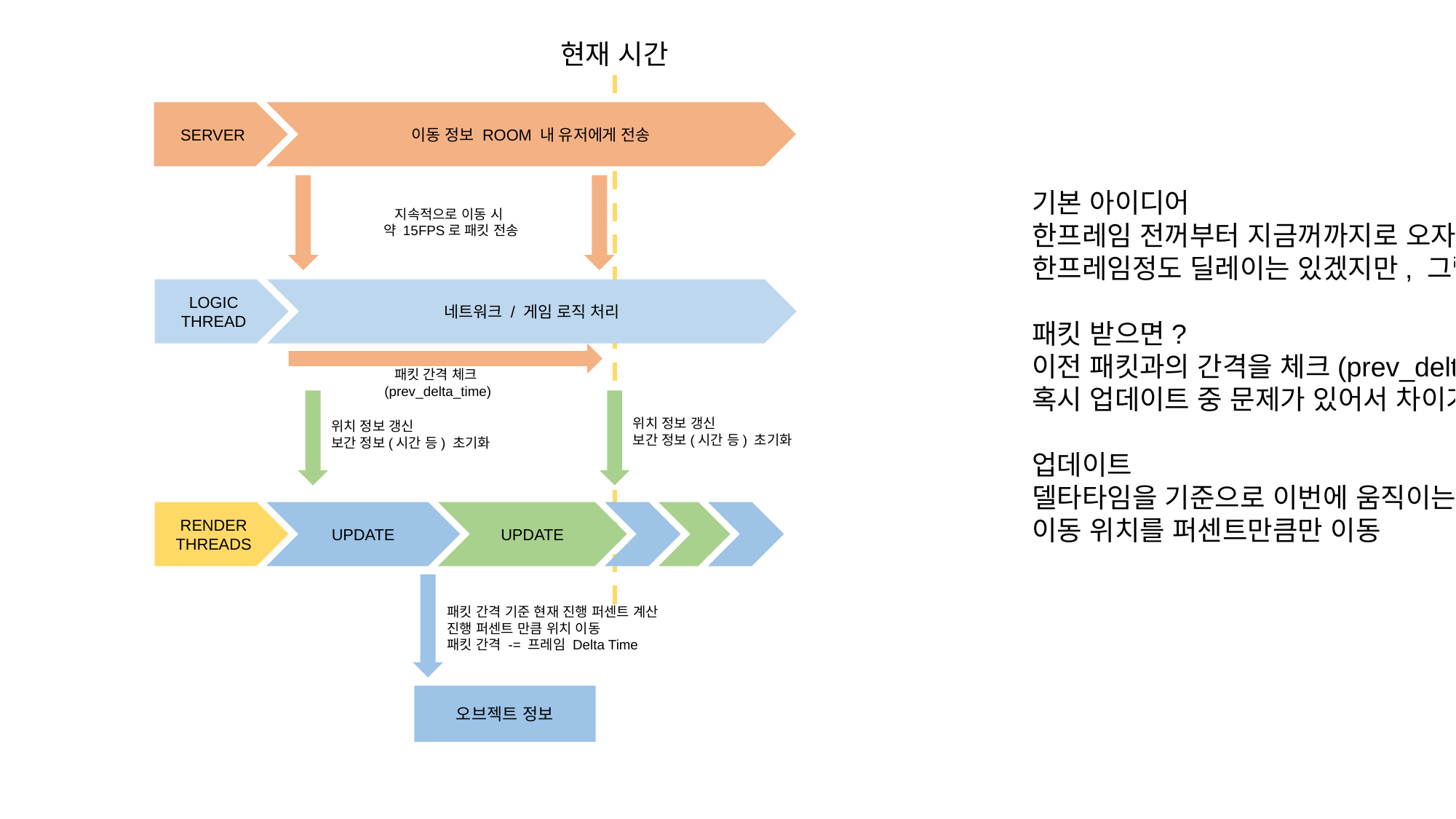

현재 시간
SERVER
이동 정보 ROOM 내 유저에게 전송
기본 아이디어
한프레임 전꺼부터 지금꺼까지로 오자
한프레임정도 딜레이는 있겠지만, 그렇게 딜레이가 중요한 게임은 아니다.

패킷 받으면?
이전 패킷과의 간격을 체크(prev_delta_time) -> 즉 이전패킷부터 지금까지 이동한 시간을 구함
혹시 업데이트 중 문제가 있어서 차이가 발생할 수 있으니, 직전 위치까지는 바로 이동(가끔 틱틱 움직이긴하겠지만, 간격이 좁아서 그렇게 신경쓰이지 않음)

업데이트
델타타임을 기준으로 이번에 움직이는 퍼센트를 구함
이동 위치를 퍼센트만큼만 이동

지속적으로 이동 시
약 15FPS로 패킷 전송

LOGIC
THREAD
네트워크 / 게임 로직 처리

패킷 간격 체크
(prev_delta_time)
위치 정보 갱신
보간 정보(시간 등) 초기화
위치 정보 갱신
보간 정보(시간 등) 초기화

RENDER
THREADS
UPDATE
UPDATE

패킷 간격 기준 현재 진행 퍼센트 계산
진행 퍼센트 만큼 위치 이동
패킷 간격 -= 프레임 Delta Time

오브젝트 정보